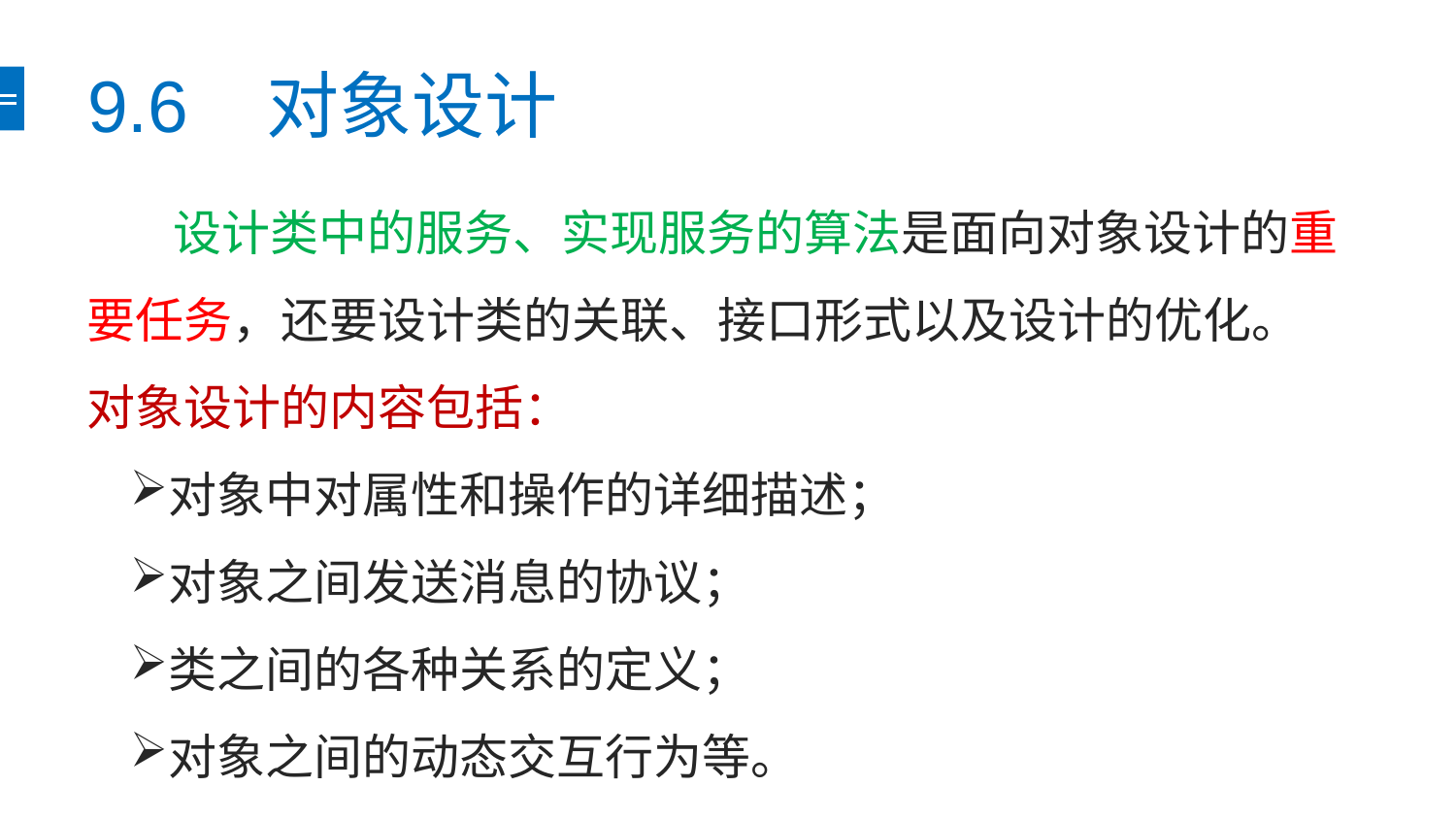

# 9.6   对象设计
设计类中的服务、实现服务的算法是面向对象设计的重要任务，还要设计类的关联、接口形式以及设计的优化。
对象设计的内容包括：
对象中对属性和操作的详细描述；
对象之间发送消息的协议；
类之间的各种关系的定义；
对象之间的动态交互行为等。